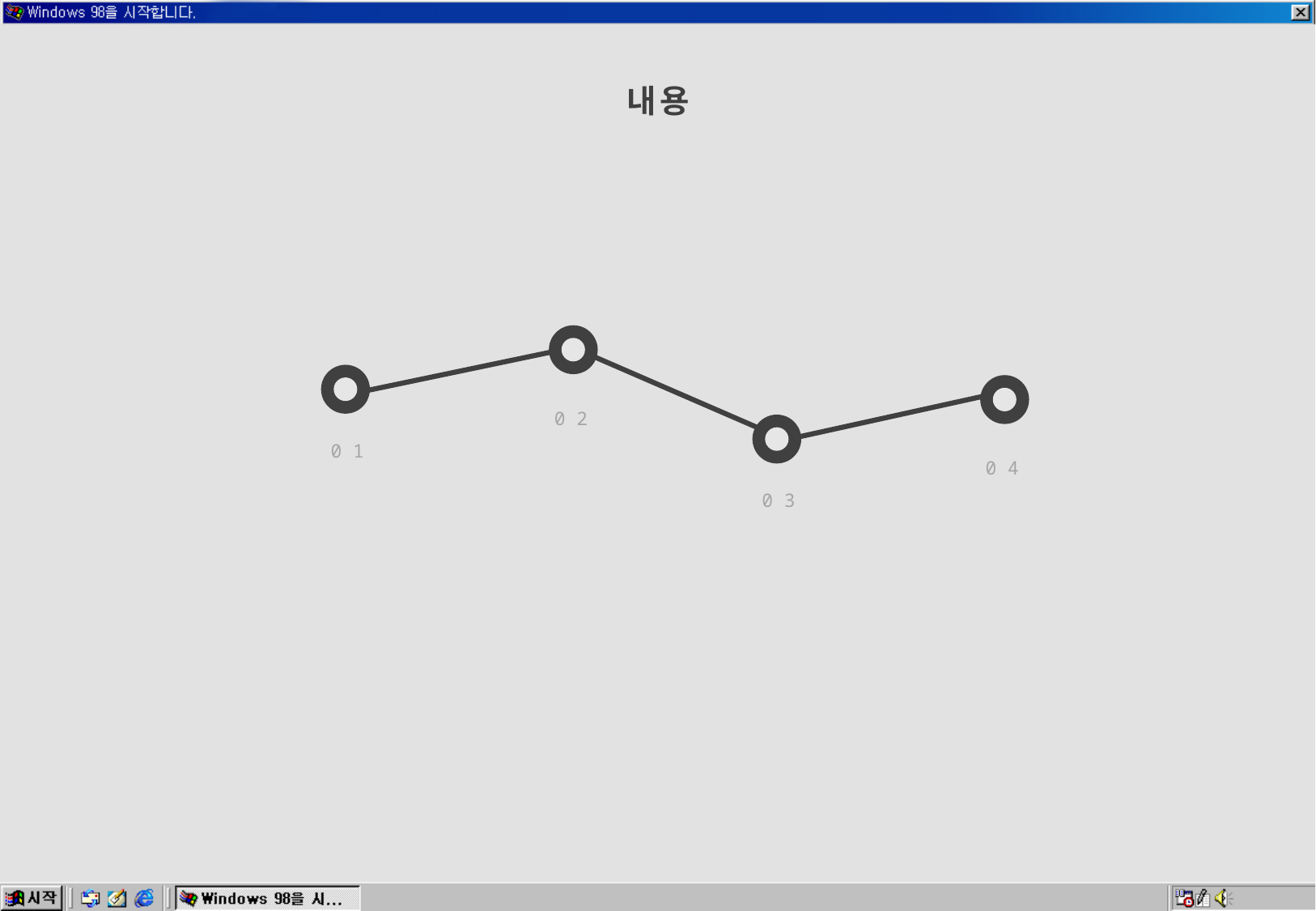

내 용

0 2

0 1
0 4
0 3